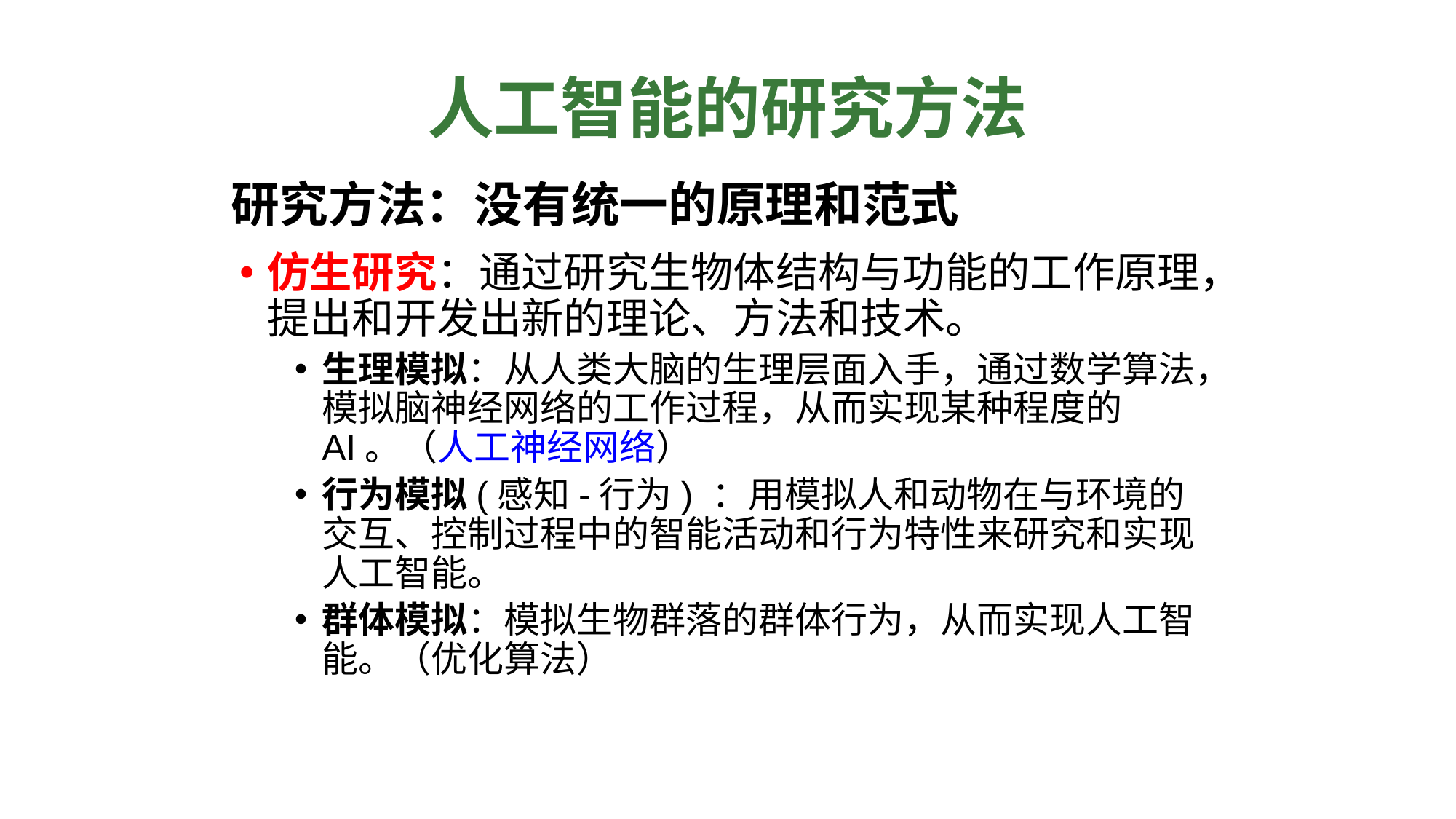

# 人工智能的研究方法
研究方法：没有统一的原理和范式
仿生研究：通过研究生物体结构与功能的工作原理，提出和开发出新的理论、方法和技术。
生理模拟：从人类大脑的生理层面入手，通过数学算法，模拟脑神经网络的工作过程，从而实现某种程度的AI。（人工神经网络）
行为模拟(感知-行为) ：用模拟人和动物在与环境的交互、控制过程中的智能活动和行为特性来研究和实现人工智能。
群体模拟：模拟生物群落的群体行为，从而实现人工智能。（优化算法）